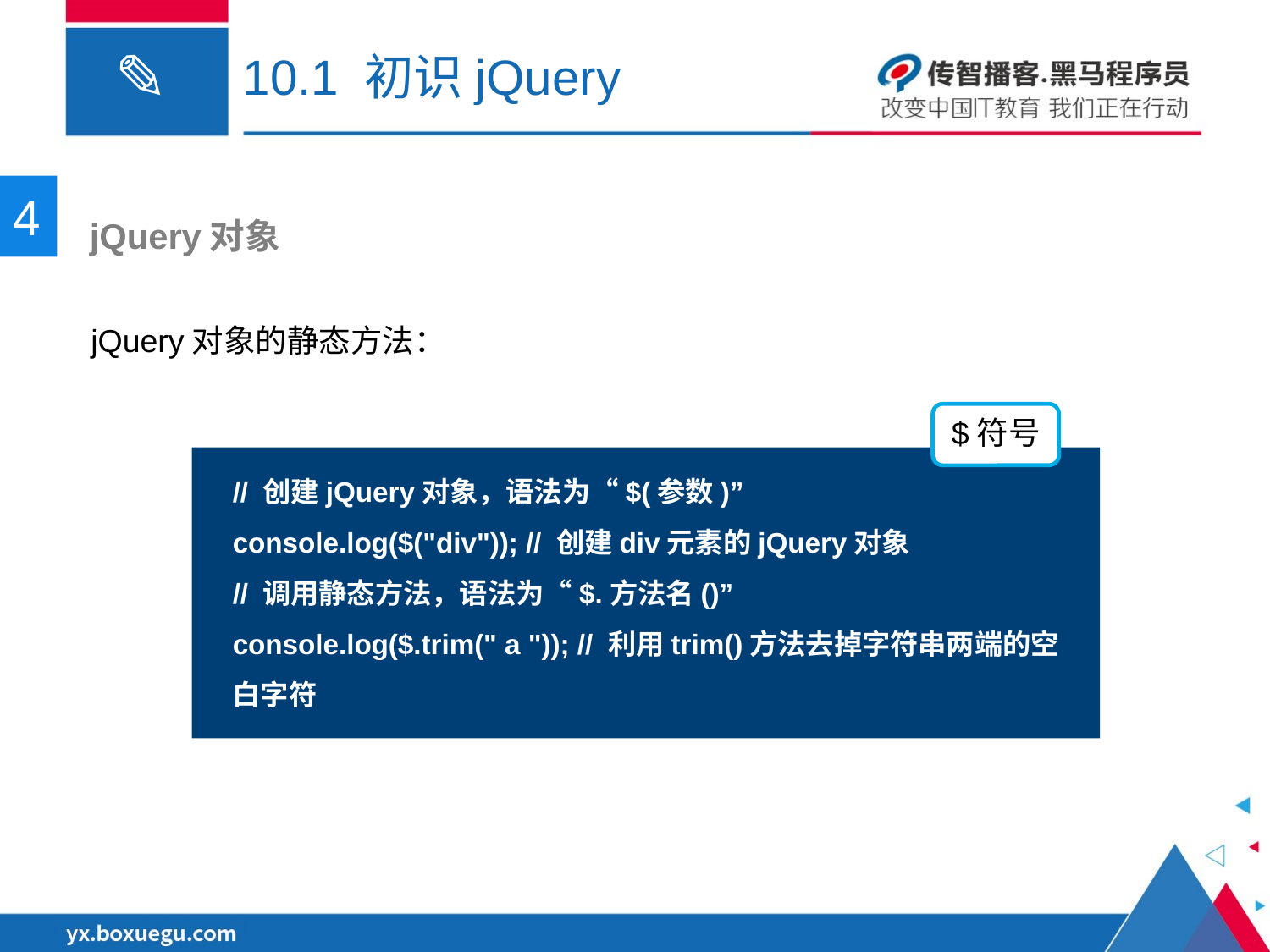

# 10.1 初识jQuery

4
  jQuery对象
jQuery对象的静态方法：
$符号

// 创建jQuery对象，语法为“$(参数)”
console.log($("div")); // 创建div元素的jQuery对象
// 调用静态方法，语法为“$.方法名()”
console.log($.trim(" a ")); // 利用trim()方法去掉字符串两端的空白字符